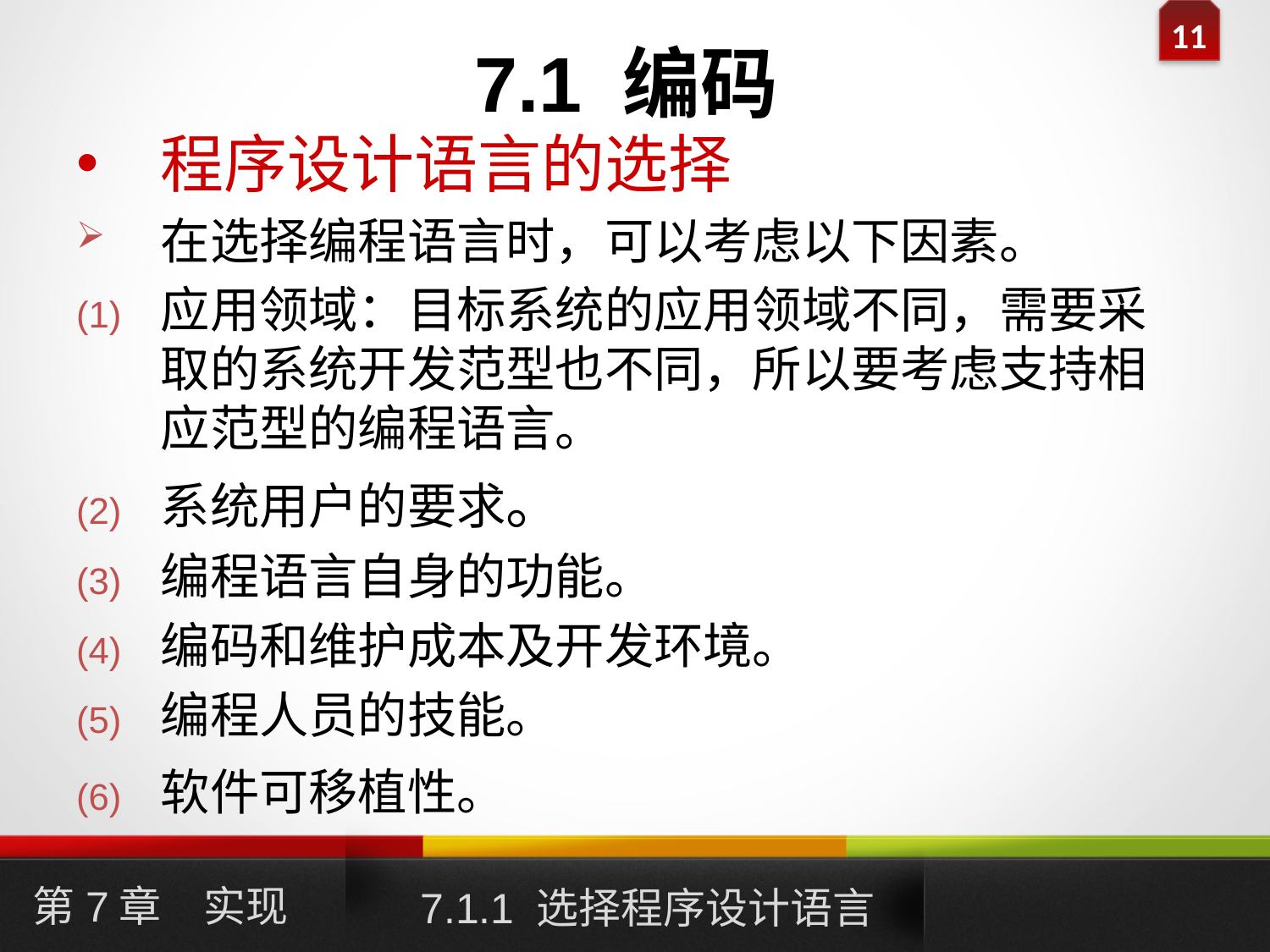

7.1 编码
#
程序设计语言的选择
在选择编程语言时，可以考虑以下因素。
应用领域：目标系统的应用领域不同，需要采取的系统开发范型也不同，所以要考虑支持相应范型的编程语言。
系统用户的要求。
编程语言自身的功能。
编码和维护成本及开发环境。
编程人员的技能。
软件可移植性。
第7章　实现
7.1.1 选择程序设计语言